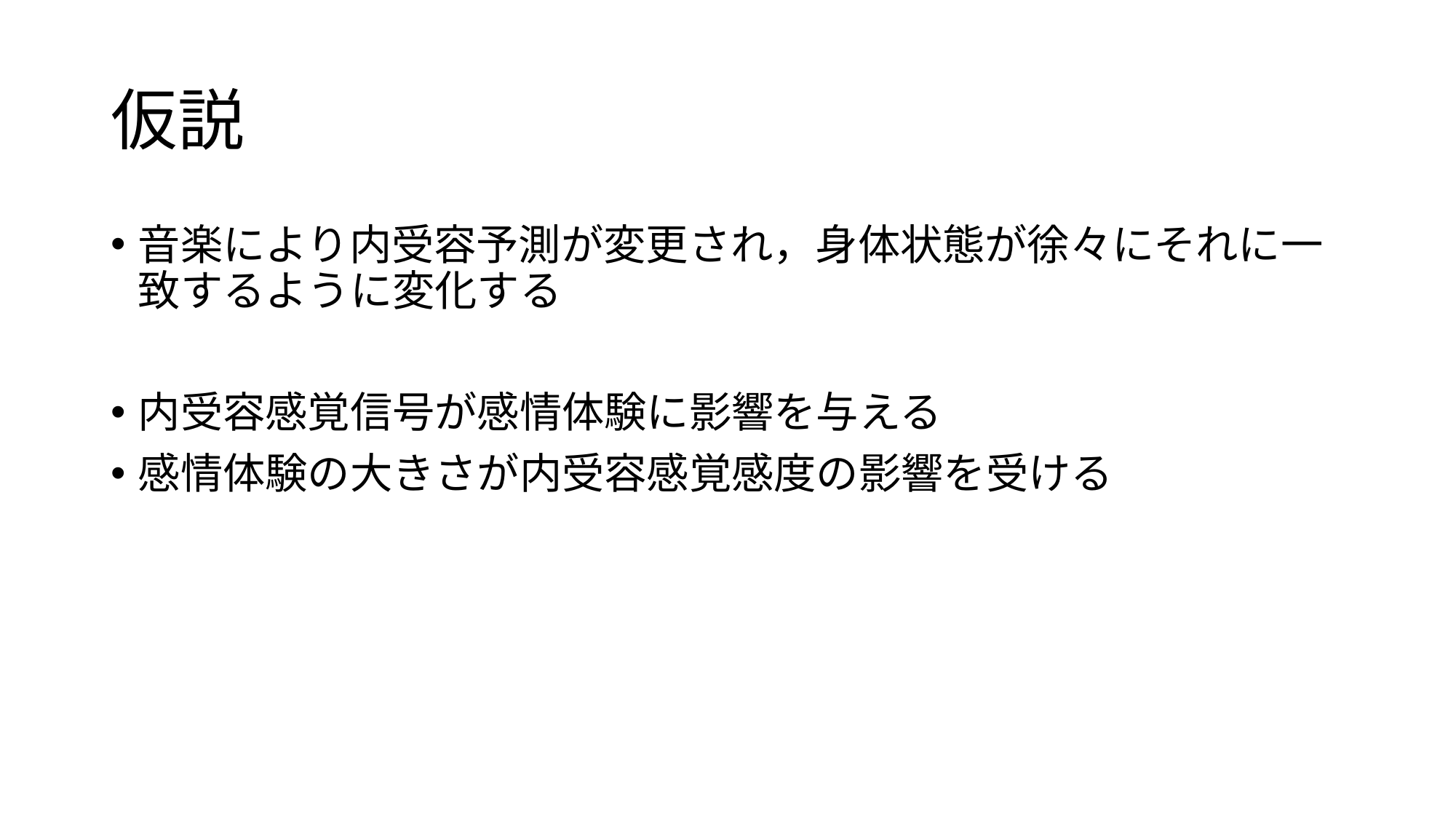

# 仮説
音楽により内受容予測が変更され，身体状態が徐々にそれに一致するように変化する

内受容感覚信号が感情体験に影響を与える
感情体験の大きさが内受容感覚感度の影響を受ける